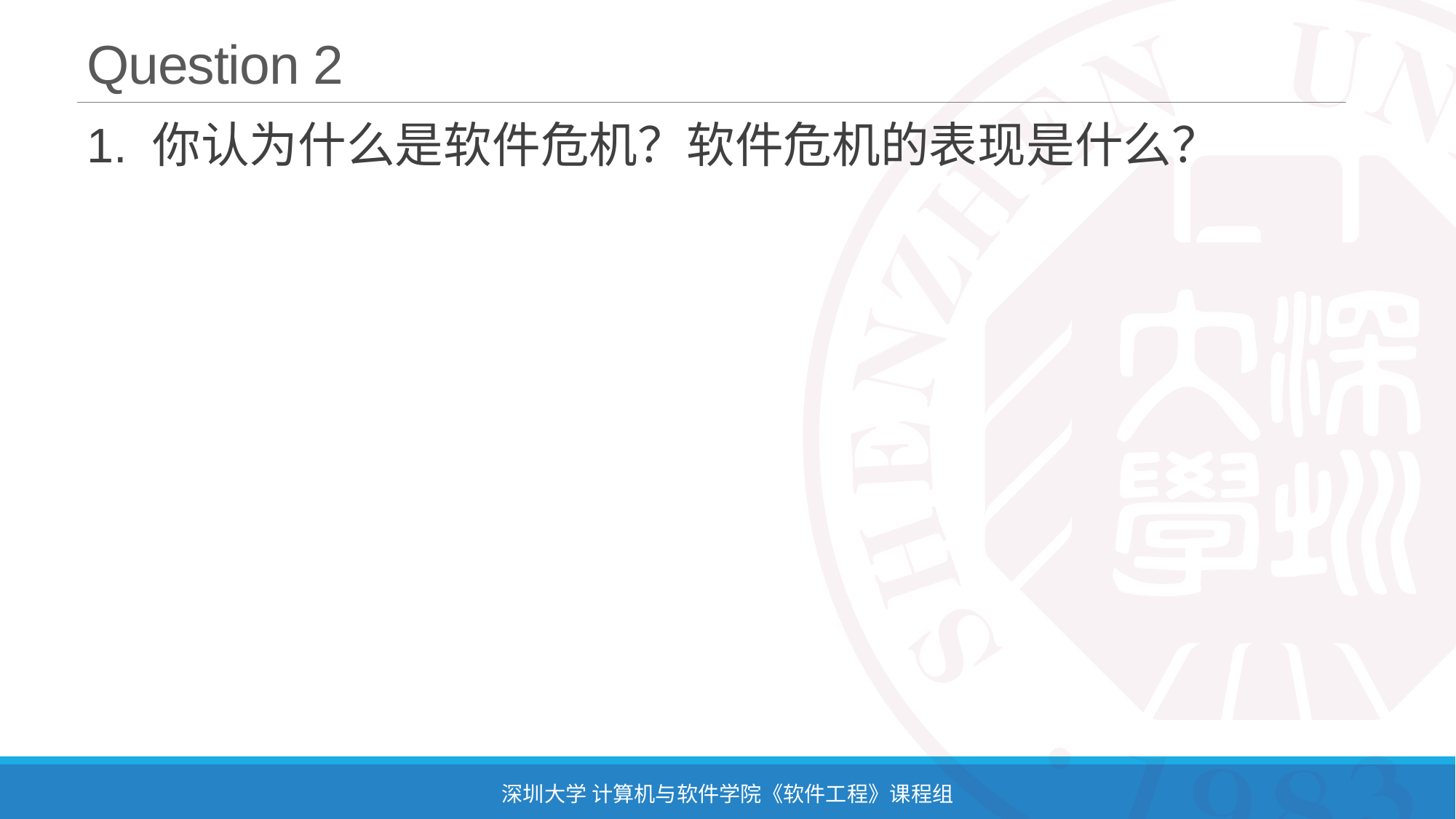

# Question 2
1. 你认为什么是软件危机？软件危机的表现是什么？

深圳大学 计算机与软件学院《软件工程》课程组
8